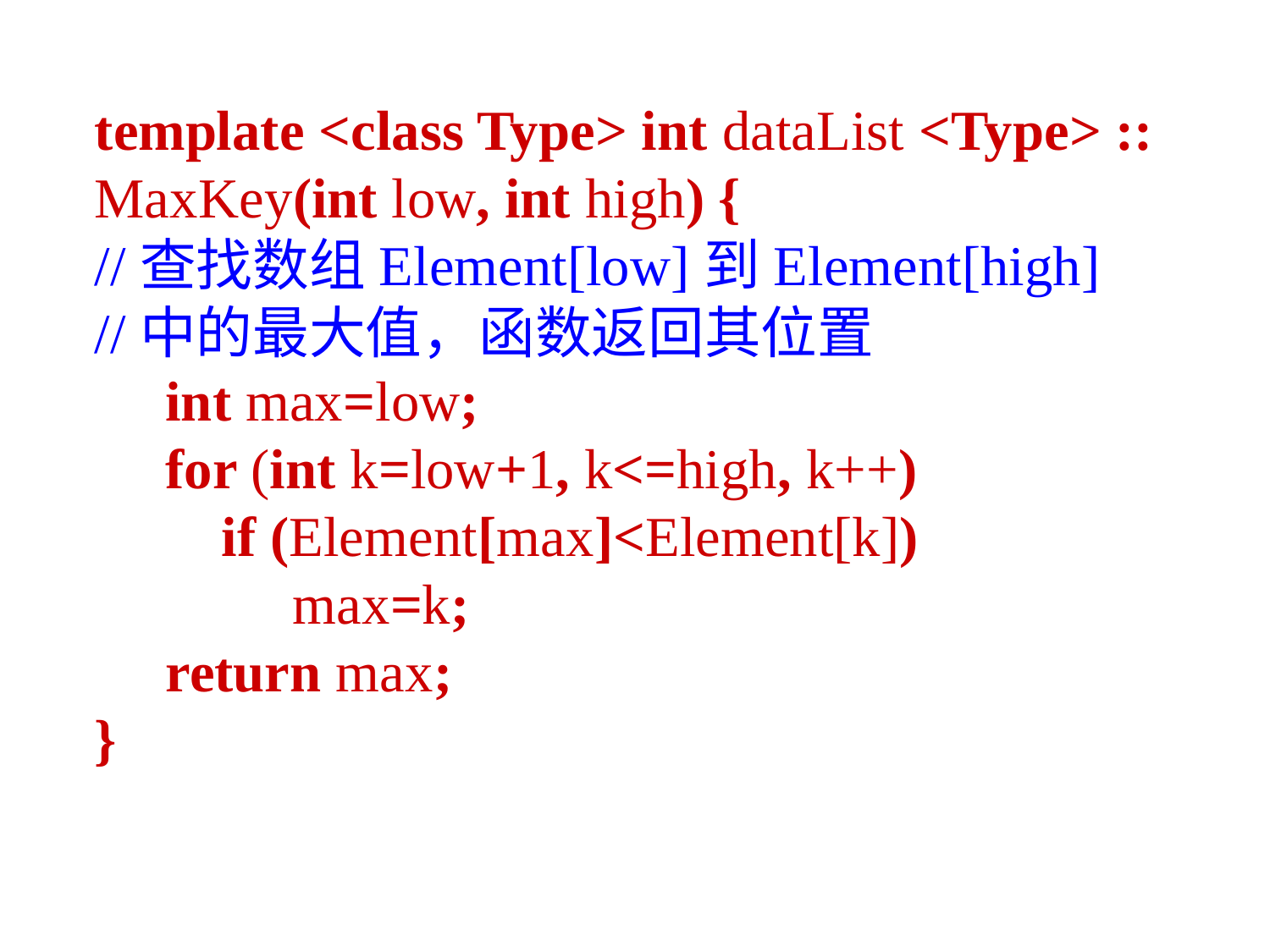

template <class Type> int dataList <Type> ::
 MaxKey(int low, int high) {
 //查找数组Element[low]到Element[high]
 //中的最大值，函数返回其位置
      int max=low;
      for (int k=low+1, k<=high, k++)
  	 if (Element[max]<Element[k])
  	      max=k;
      return max;
 }
103